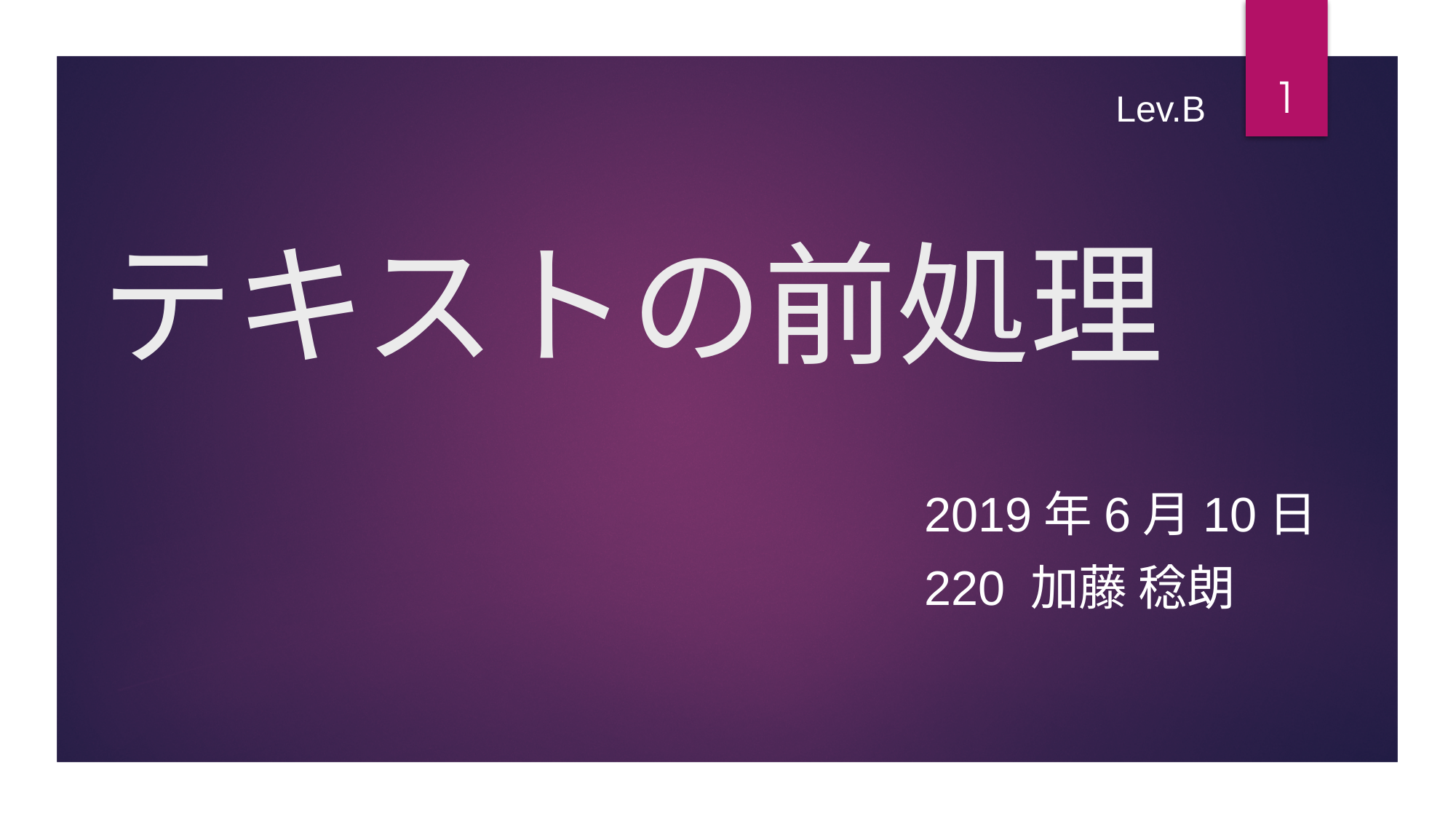

1
Lev.B
# テキストの前処理
2019年6月10日
220 加藤 稔朗